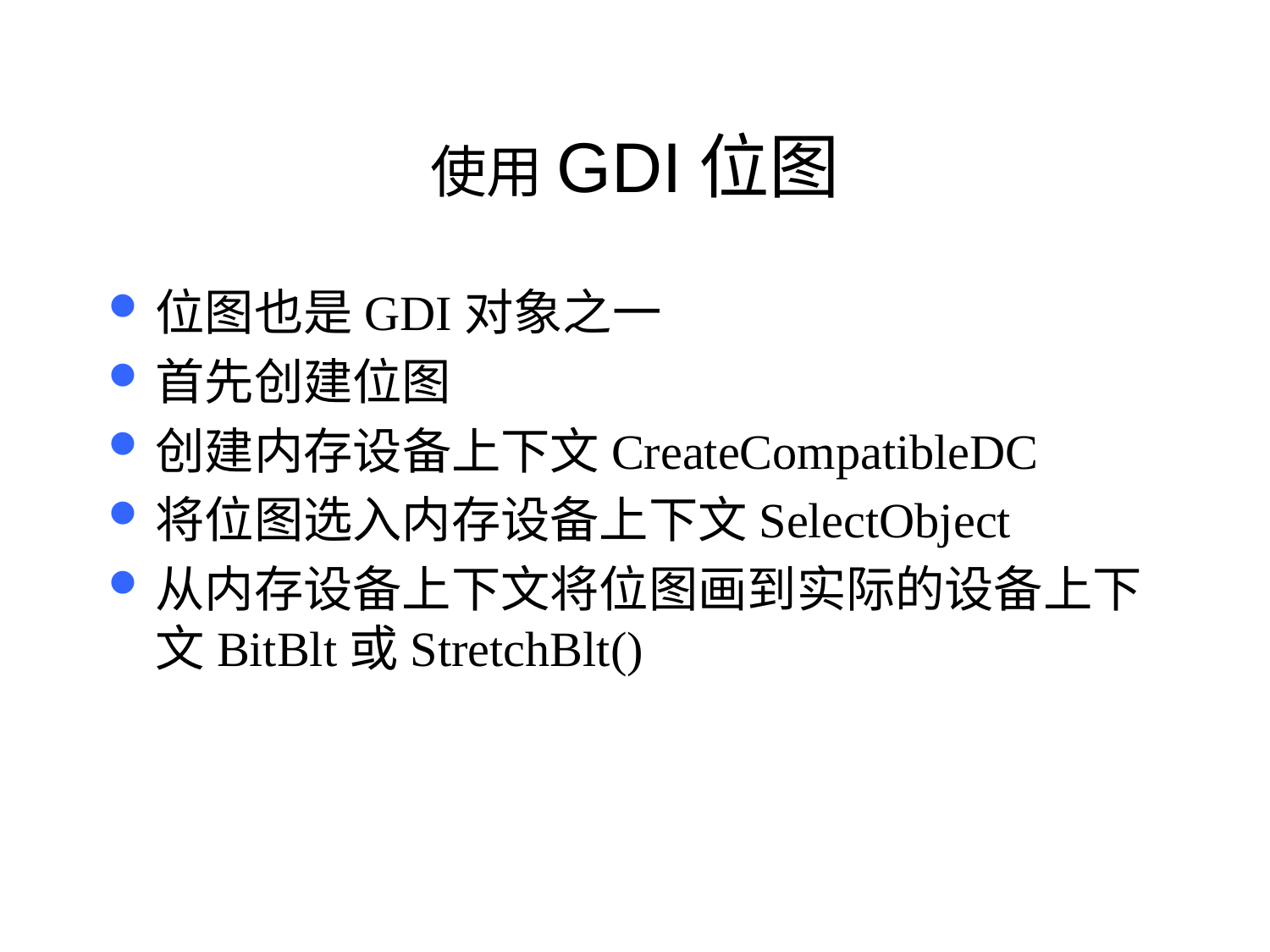

# 使用GDI位图
位图也是GDI对象之一
首先创建位图
创建内存设备上下文CreateCompatibleDC
将位图选入内存设备上下文SelectObject
从内存设备上下文将位图画到实际的设备上下文BitBlt或StretchBlt()
81